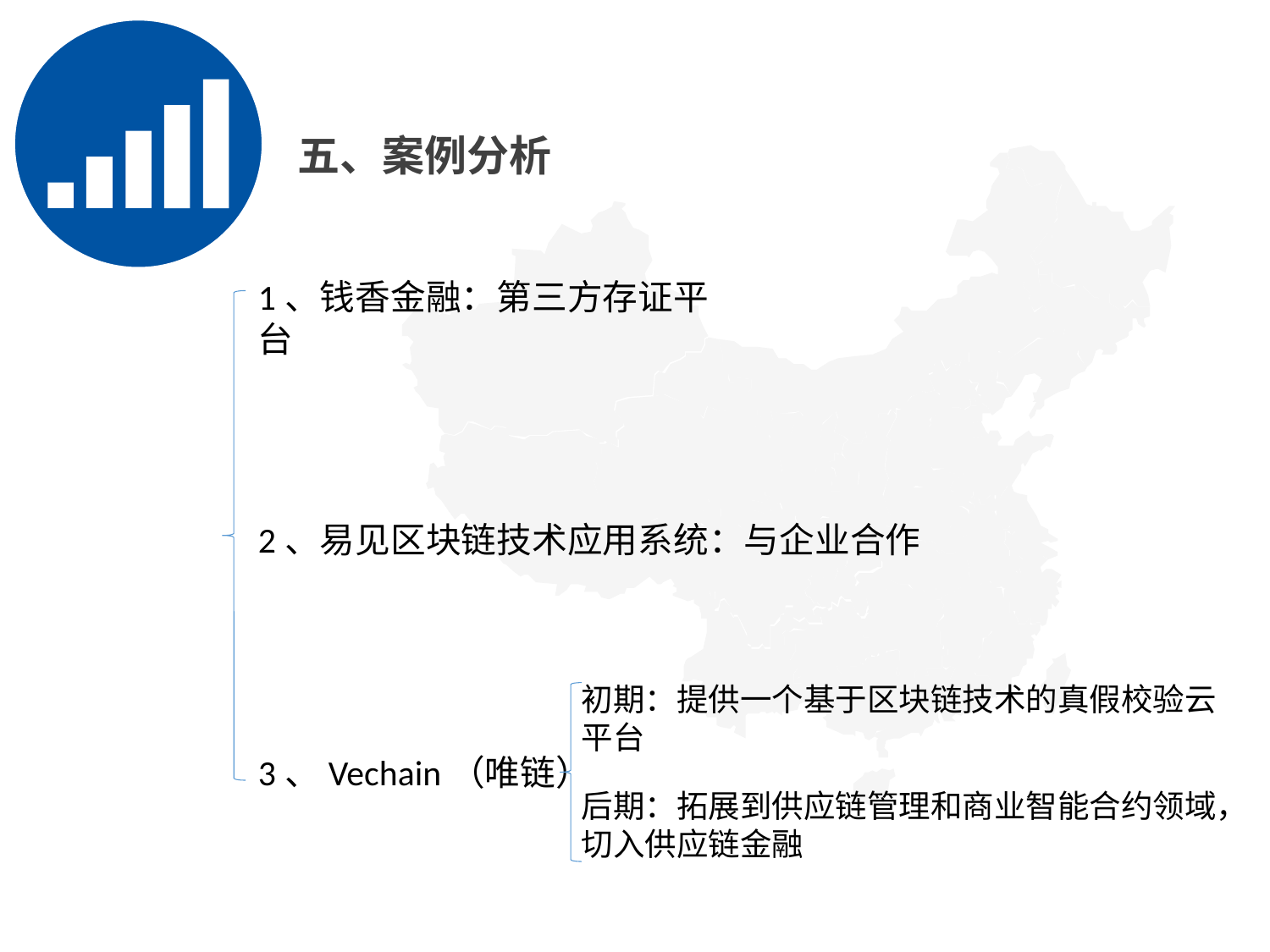

五、案例分析

1、钱香金融：第三方存证平台

目 录
Contents
2、易见区块链技术应用系统：与企业合作
初期：提供一个基于区块链技术的真假校验云平台

3、Vechain（唯链）
后期：拓展到供应链管理和商业智能合约领域，切入供应链金融